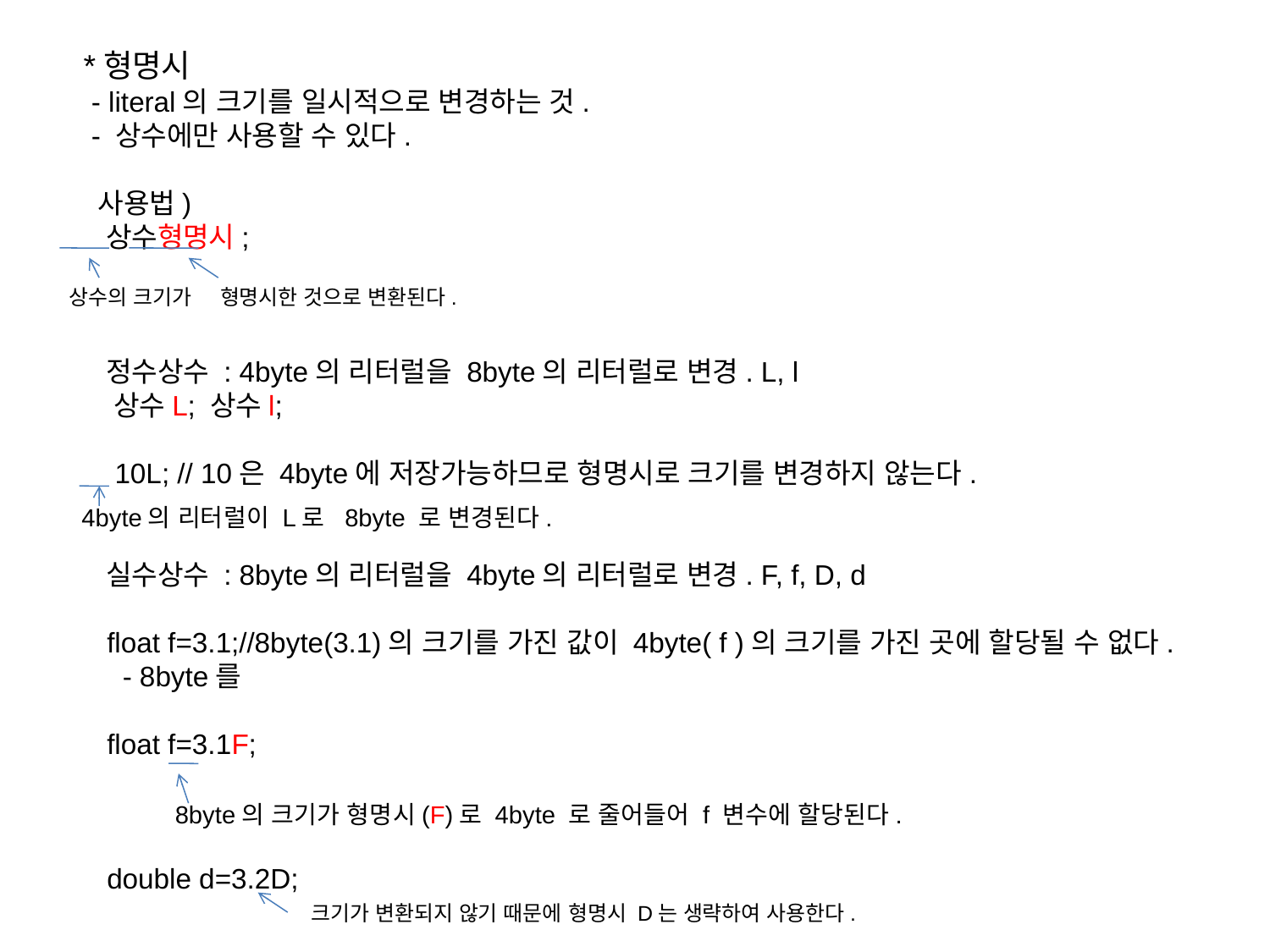

*형명시
 - literal의 크기를 일시적으로 변경하는 것.
 - 상수에만 사용할 수 있다.

 사용법)
  상수형명시;

  정수상수 : 4byte의 리터럴을 8byte의 리터럴로 변경. L, l
   상수L; 상수l;

    10L; // 10은 4byte에 저장가능하므로 형명시로 크기를 변경하지 않는다.

  실수상수 : 8byte의 리터럴을 4byte의 리터럴로 변경. F, f, D, d

   float f=3.1;//8byte(3.1)의 크기를 가진 값이 4byte( f )의 크기를 가진 곳에 할당될 수 없다.
     - 8byte를

   float f=3.1F;

   double d=3.2D;

상수의 크기가
형명시한 것으로 변환된다.
4byte의 리터럴이 L로  8byte 로 변경된다.
8byte의 크기가 형명시(F)로 4byte 로 줄어들어 f 변수에 할당된다.
크기가 변환되지 않기 때문에 형명시 D는 생략하여 사용한다.